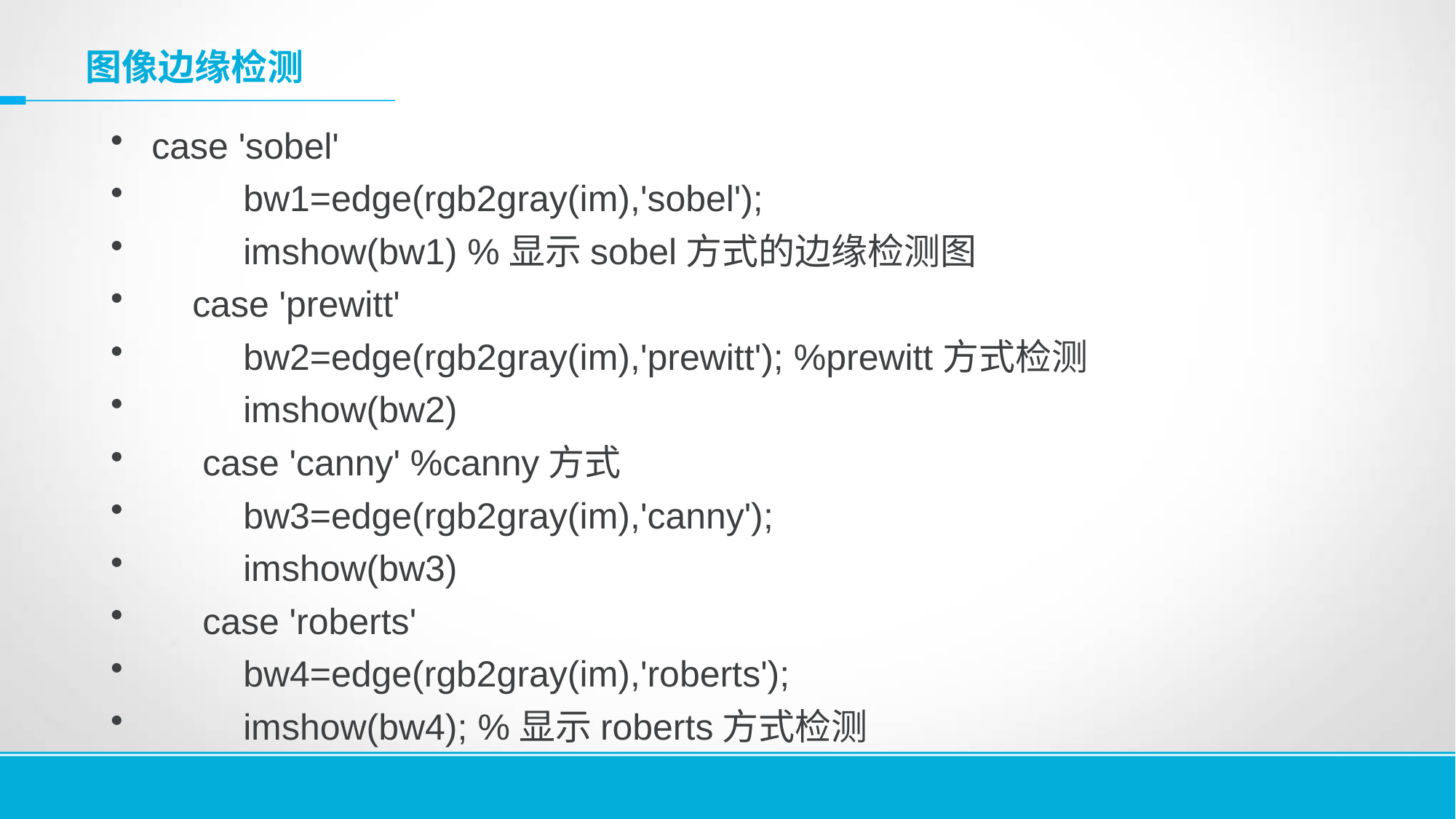

# 图像边缘检测
case 'sobel'
         bw1=edge(rgb2gray(im),'sobel');
         imshow(bw1) %显示sobel方式的边缘检测图
    case 'prewitt'
         bw2=edge(rgb2gray(im),'prewitt'); %prewitt方式检测
         imshow(bw2)
     case 'canny' %canny方式
         bw3=edge(rgb2gray(im),'canny');
         imshow(bw3)
     case 'roberts'
         bw4=edge(rgb2gray(im),'roberts');
         imshow(bw4); %显示roberts方式检测